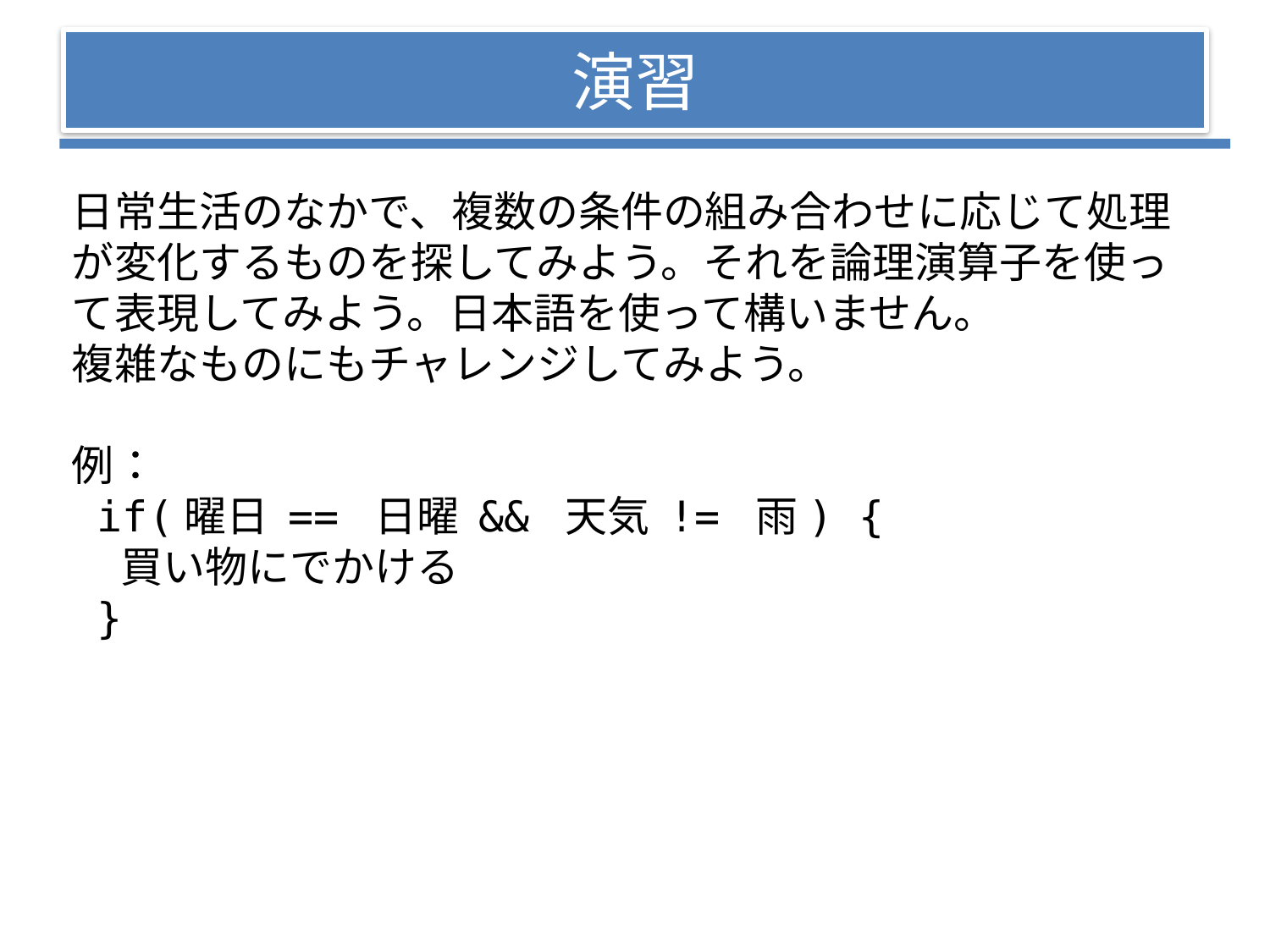

# 演習
日常生活のなかで、複数の条件の組み合わせに応じて処理が変化するものを探してみよう。それを論理演算子を使って表現してみよう。日本語を使って構いません。
複雑なものにもチャレンジしてみよう。

例：
 if(曜日 == 日曜 && 天気 != 雨) {
    買い物にでかける
 }